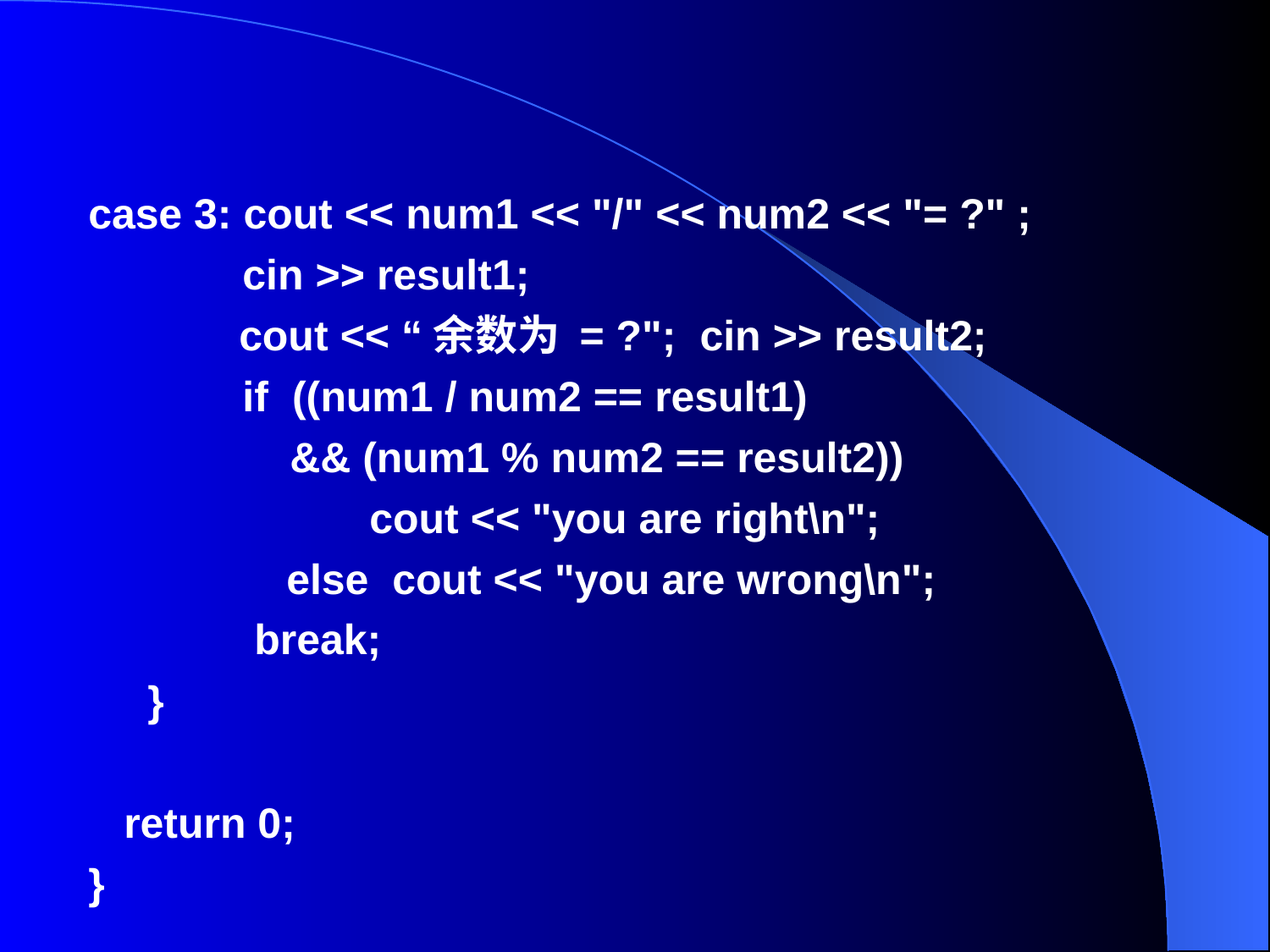

case 3: cout << num1 << "/" << num2 << "= ?" ;
             cin >> result1;
	  cout << “余数为 = ?";  cin >> result2;
             if  ((num1 / num2 == result1)
                 && (num1 % num2 == result2))
	             cout << "you are right\n";
	      else  cout << "you are wrong\n";
              break;
     }

   return 0;
}